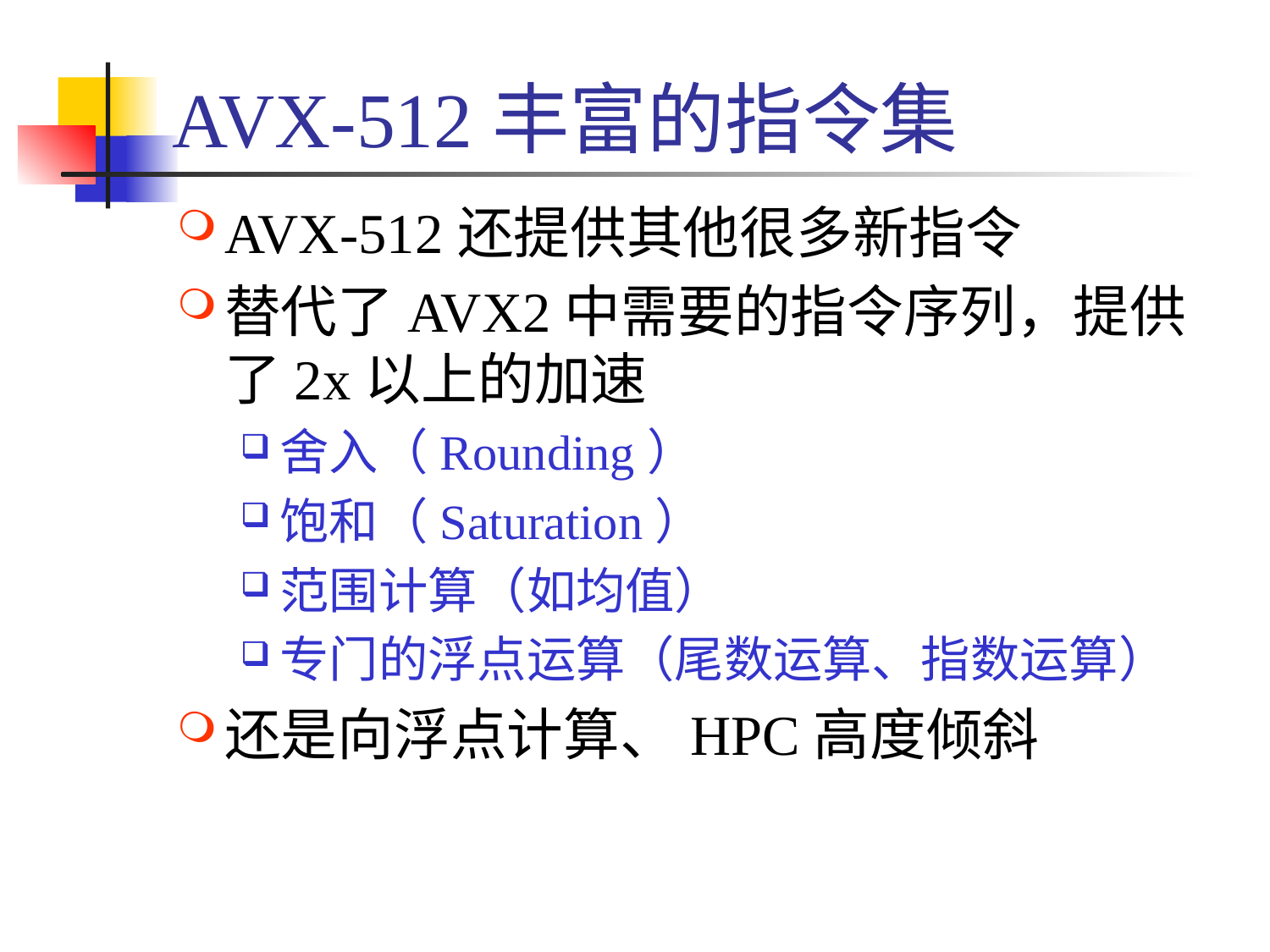

# AVX-512丰富的指令集
AVX-512还提供其他很多新指令
替代了AVX2中需要的指令序列，提供了2x以上的加速
舍入（Rounding）
饱和（Saturation）
范围计算（如均值）
专门的浮点运算（尾数运算、指数运算）
还是向浮点计算、HPC高度倾斜